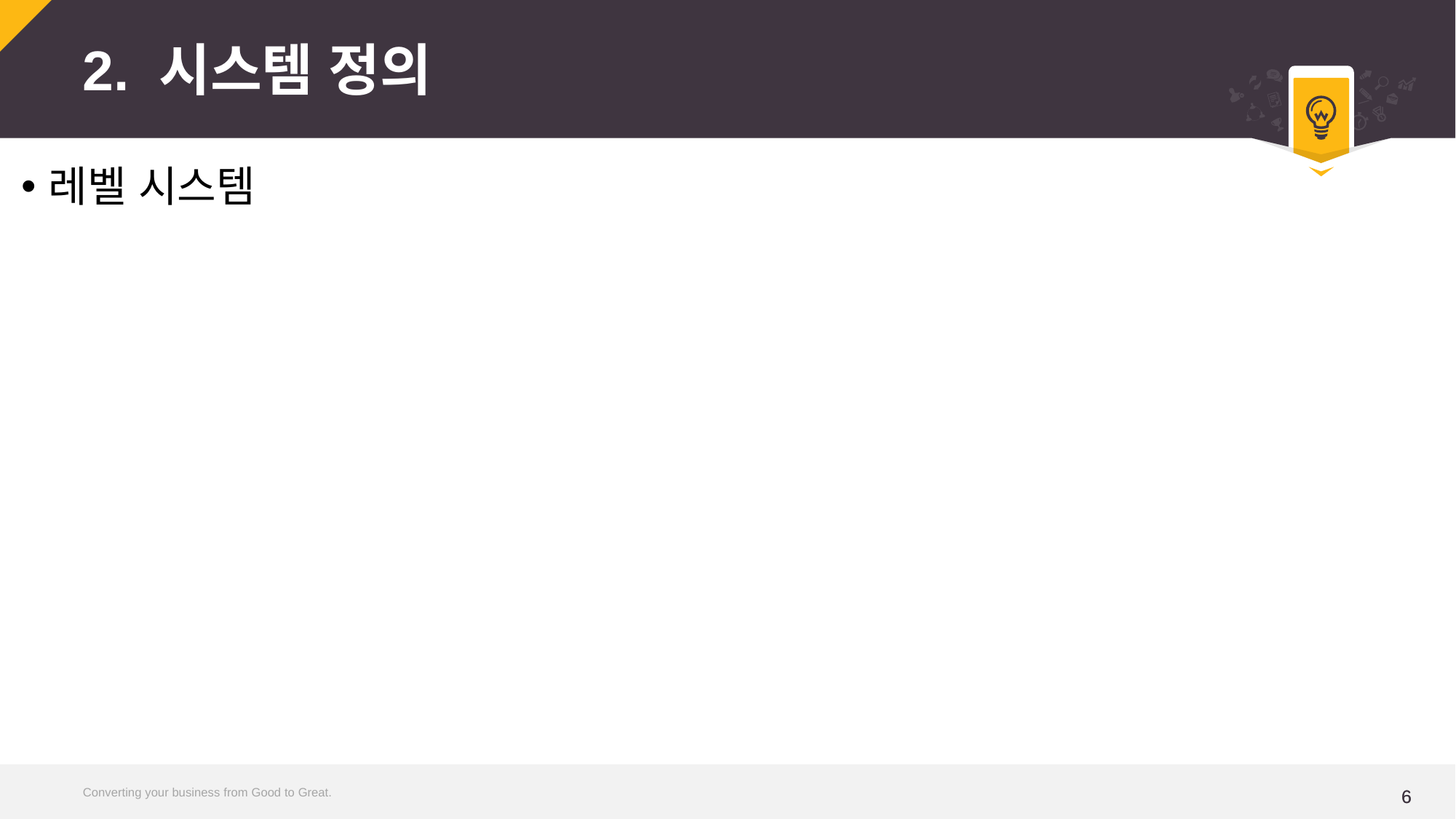

# 2. 시스템 정의

레벨 시스템

Converting your business from Good to Great.